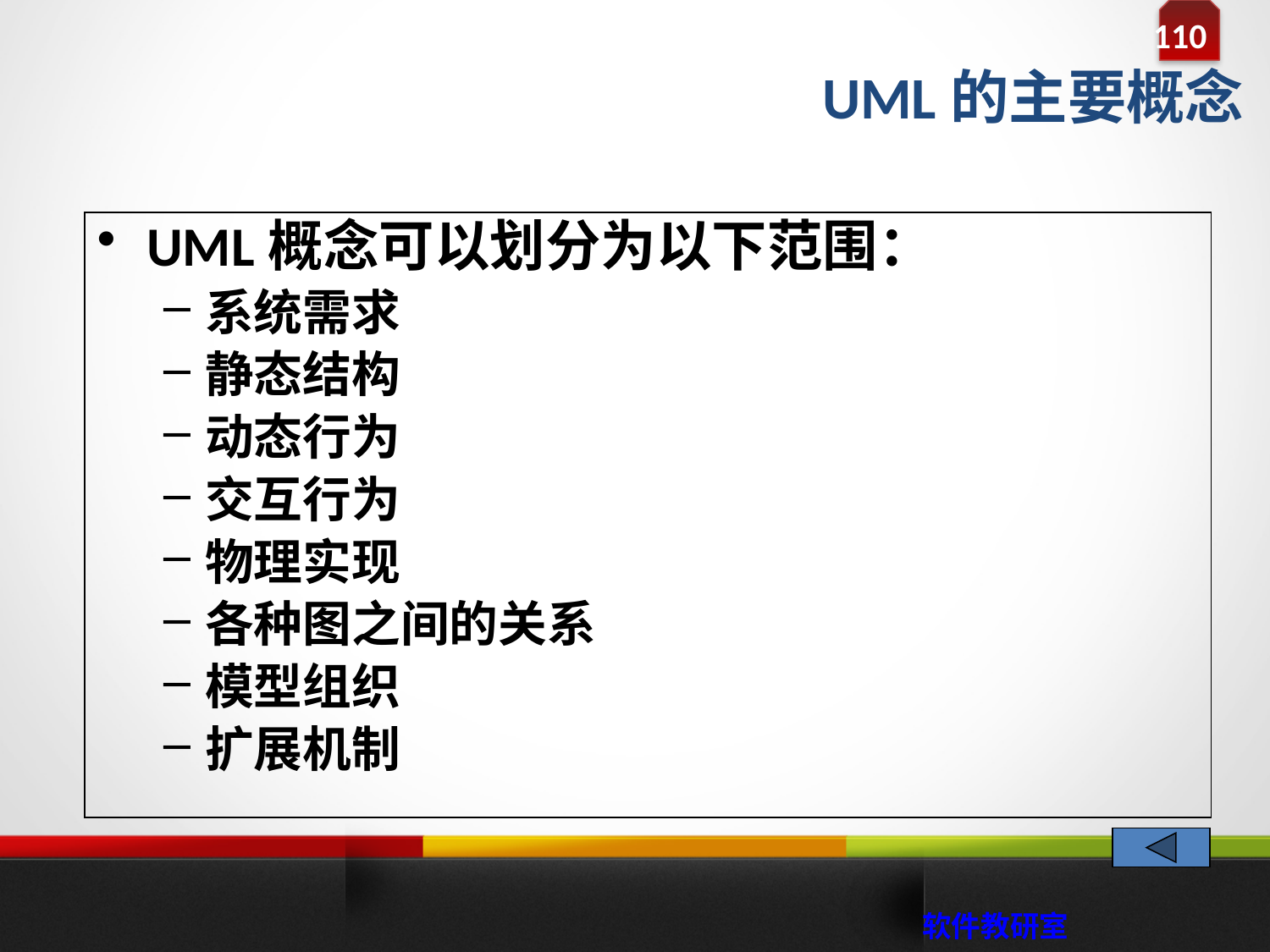

UML的主要概念
UML概念可以划分为以下范围：
系统需求
静态结构
动态行为
交互行为
物理实现
各种图之间的关系
模型组织
扩展机制

                                     软件教研室